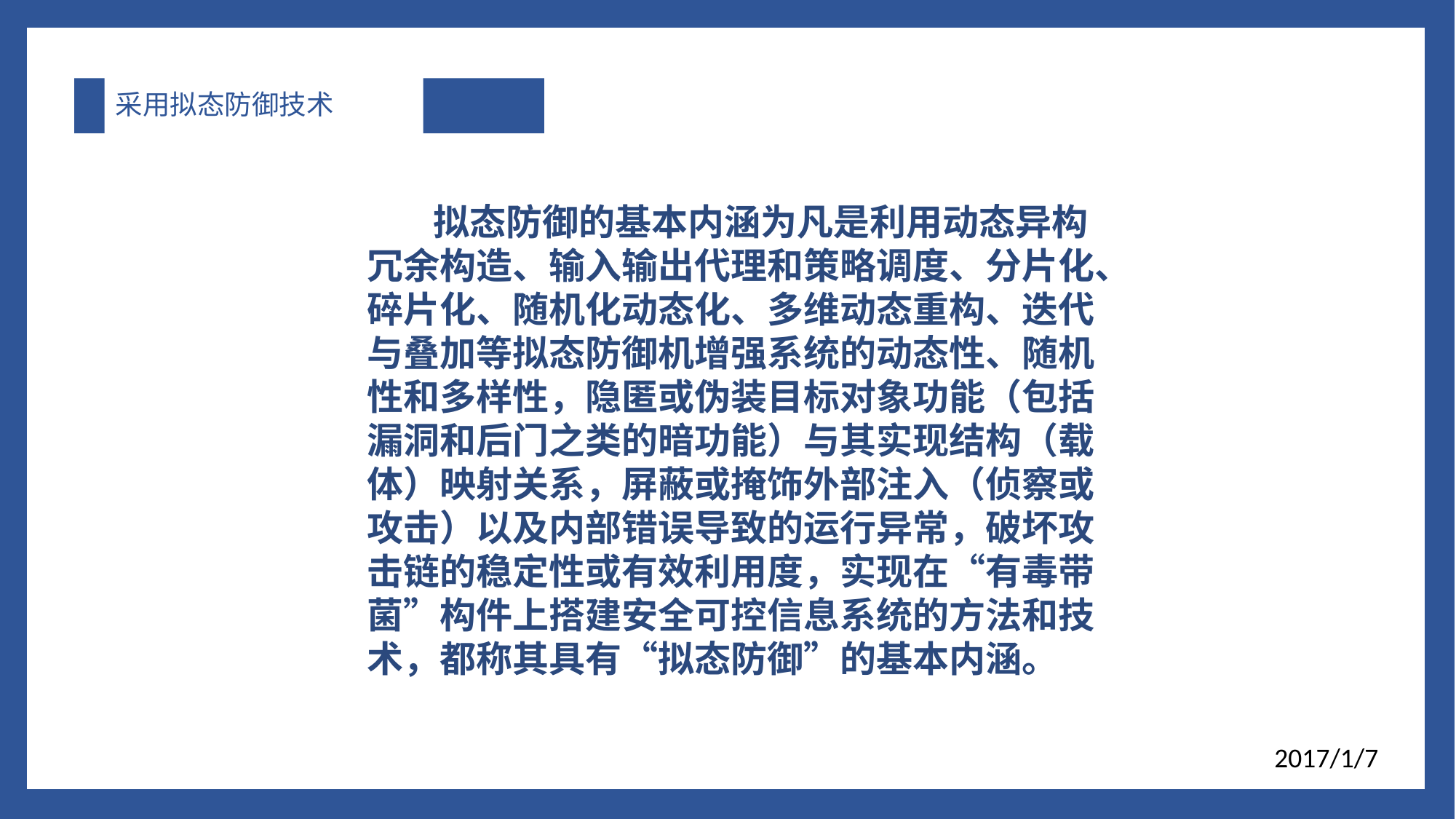

# 采用拟态防御技术
       拟态防御的基本内涵为凡是利用动态异构冗余构造、输入输出代理和策略调度、分片化、碎片化、随机化动态化、多维动态重构、迭代与叠加等拟态防御机增强系统的动态性、随机性和多样性，隐匿或伪装目标对象功能（包括漏洞和后门之类的暗功能）与其实现结构（载体）映射关系，屏蔽或掩饰外部注入（侦察或攻击）以及内部错误导致的运行异常，破坏攻击链的稳定性或有效利用度，实现在“有毒带菌”构件上搭建安全可控信息系统的方法和技术，都称其具有“拟态防御”的基本内涵。

e7d195523061f1c09e9d68d7cf438b91ef959ecb14fc25d26BBA7F7DBC18E55DFF4014AF651F0BF2569D4B6C1DA7F1A4683A481403BD872FC687266AD13265C1DE7C373772FD8728ABDD69ADD03BFF5BE2862BC891DBB79E831677839DA1A1704E8AE592028226C9E918C0B50881C89B77AB8D1B44EF594EC5FCAA7D071964C2C3832D0F3E7F2E7532694B2E8EF2793F
2017/1/7